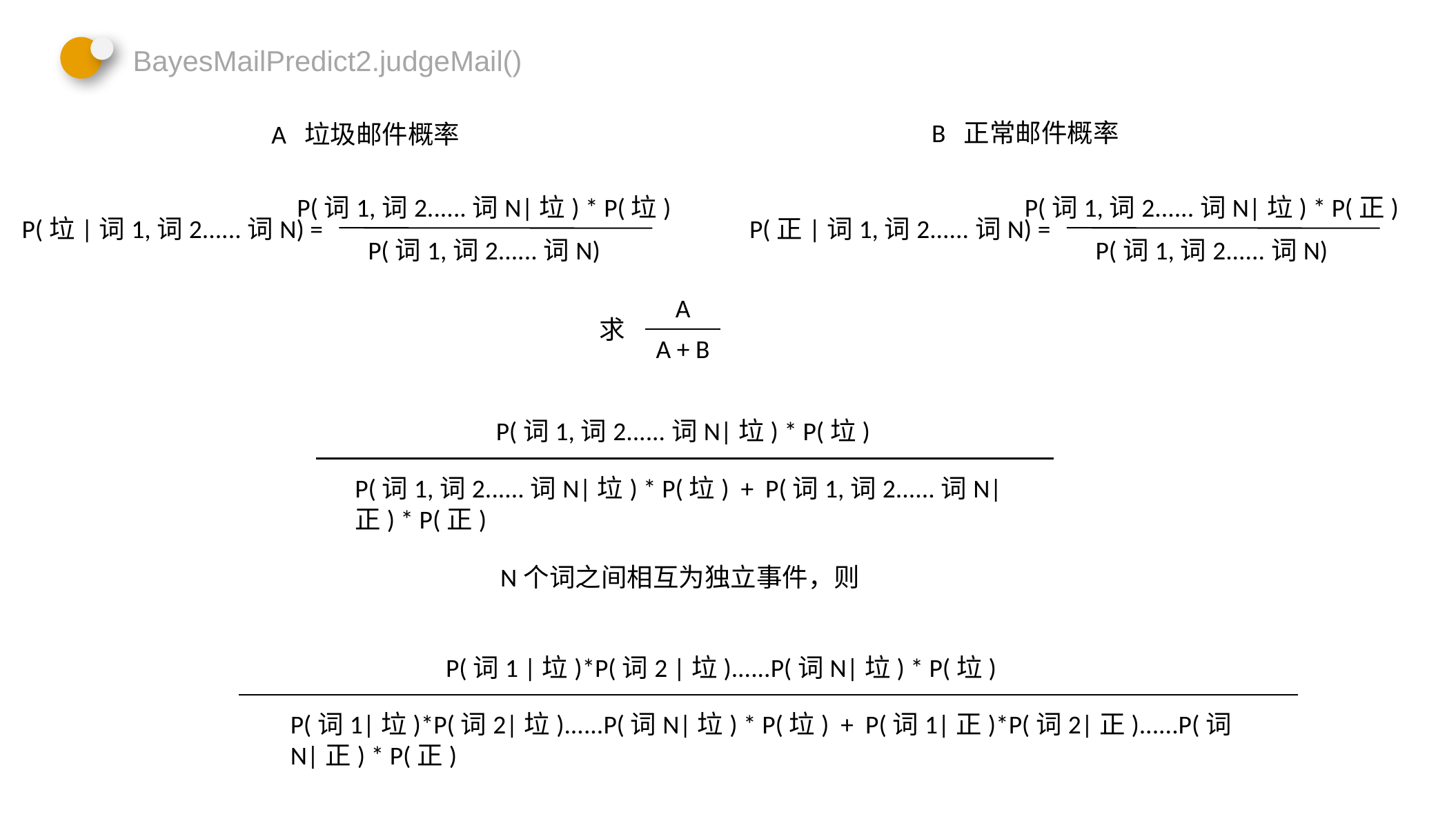

BayesMailPredict2.judgeMail()
B  正常邮件概率
A  垃圾邮件概率
P(词1,词2......词N|垃) * P(垃)
P(垃|词1,词2......词N) =
P(词1,词2......词N)
P(词1,词2......词N|垃) * P(正)
P(正|词1,词2......词N) =
P(词1,词2......词N)
A
求
A + B
P(词1,词2......词N|垃) * P(垃)
P(词1,词2......词N|垃) * P(垃)  +  P(词1,词2......词N|正) * P(正)
N个词之间相互为独立事件，则
P(词1 |垃)*P(词2 |垃)......P(词N|垃) * P(垃)
P(词1|垃)*P(词2|垃)......P(词N|垃) * P(垃)  +  P(词1|正)*P(词2|正)......P(词N|正) * P(正)